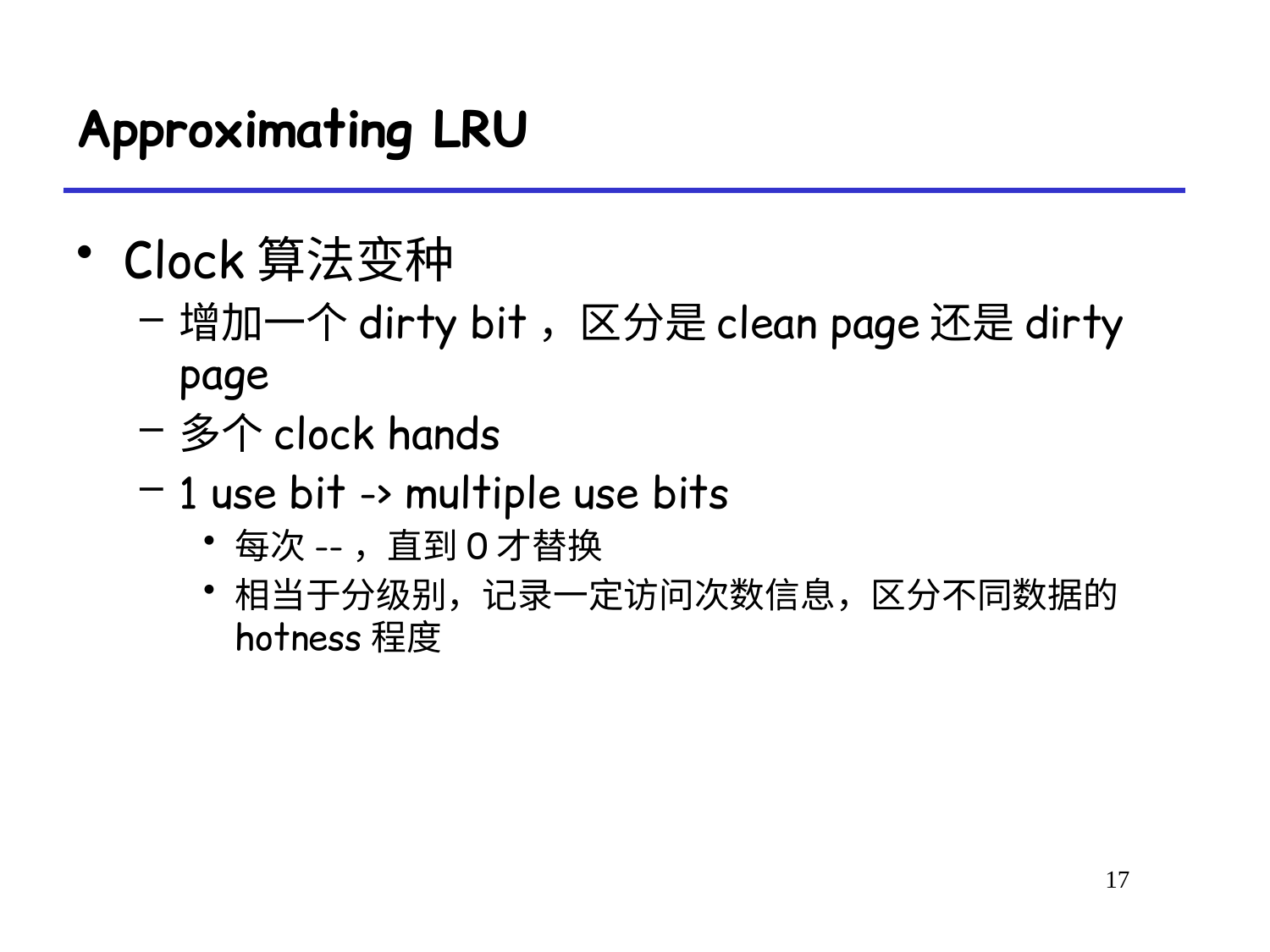

# Approximating LRU
Clock算法变种
增加一个dirty bit，区分是clean page还是dirty page
多个clock hands
1 use bit -> multiple use bits
每次--，直到0才替换
相当于分级别，记录一定访问次数信息，区分不同数据的hotness程度

17